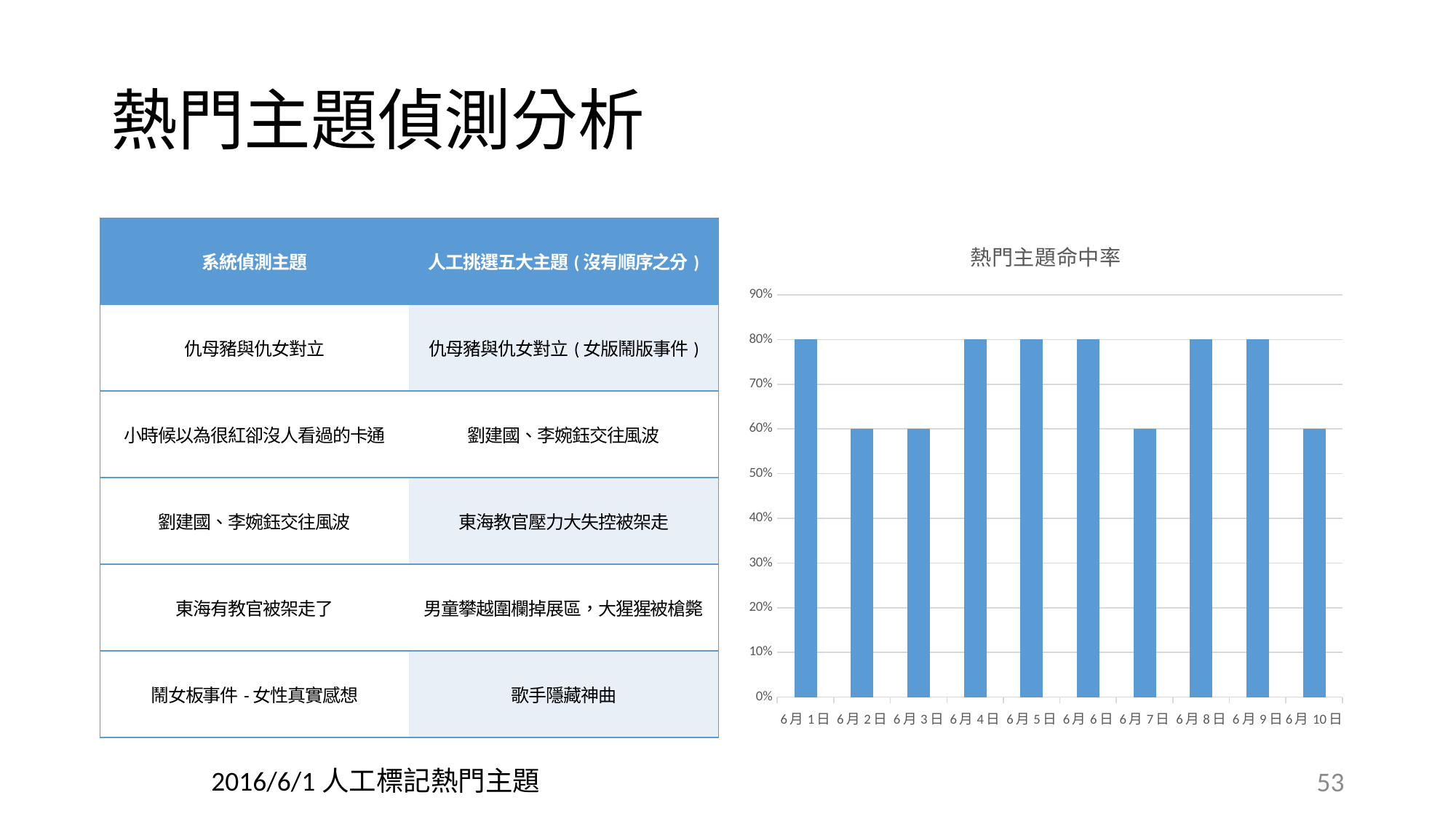

# 熱門主題偵測分析
| 系統偵測主題 | 人工挑選五大主題(沒有順序之分) |
| --- | --- |
| 仇母豬與仇女對立 | 仇母豬與仇女對立(女版鬧版事件) |
| 小時候以為很紅卻沒人看過的卡通 | 劉建國、李婉鈺交往風波 |
| 劉建國、李婉鈺交往風波 | 東海教官壓力大失控被架走 |
| 東海有教官被架走了 | 男童攀越圍欄掉展區，大猩猩被槍斃 |
| 鬧女板事件-女性真實感想 | 歌手隱藏神曲 |

### Chart: 熱門主題命中率

| Category |  |
|---|---|
| 42522.0 | 0.8 |
| 42523.0 | 0.6 |
| 42524.0 | 0.6 |
| 42525.0 | 0.8 |
| 42526.0 | 0.8 |
| 42527.0 | 0.8 |
| 42528.0 | 0.6 |
| 42529.0 | 0.8 |
| 42530.0 | 0.8 |
| 42531.0 | 0.6 |
2016/6/1人工標記熱門主題
53